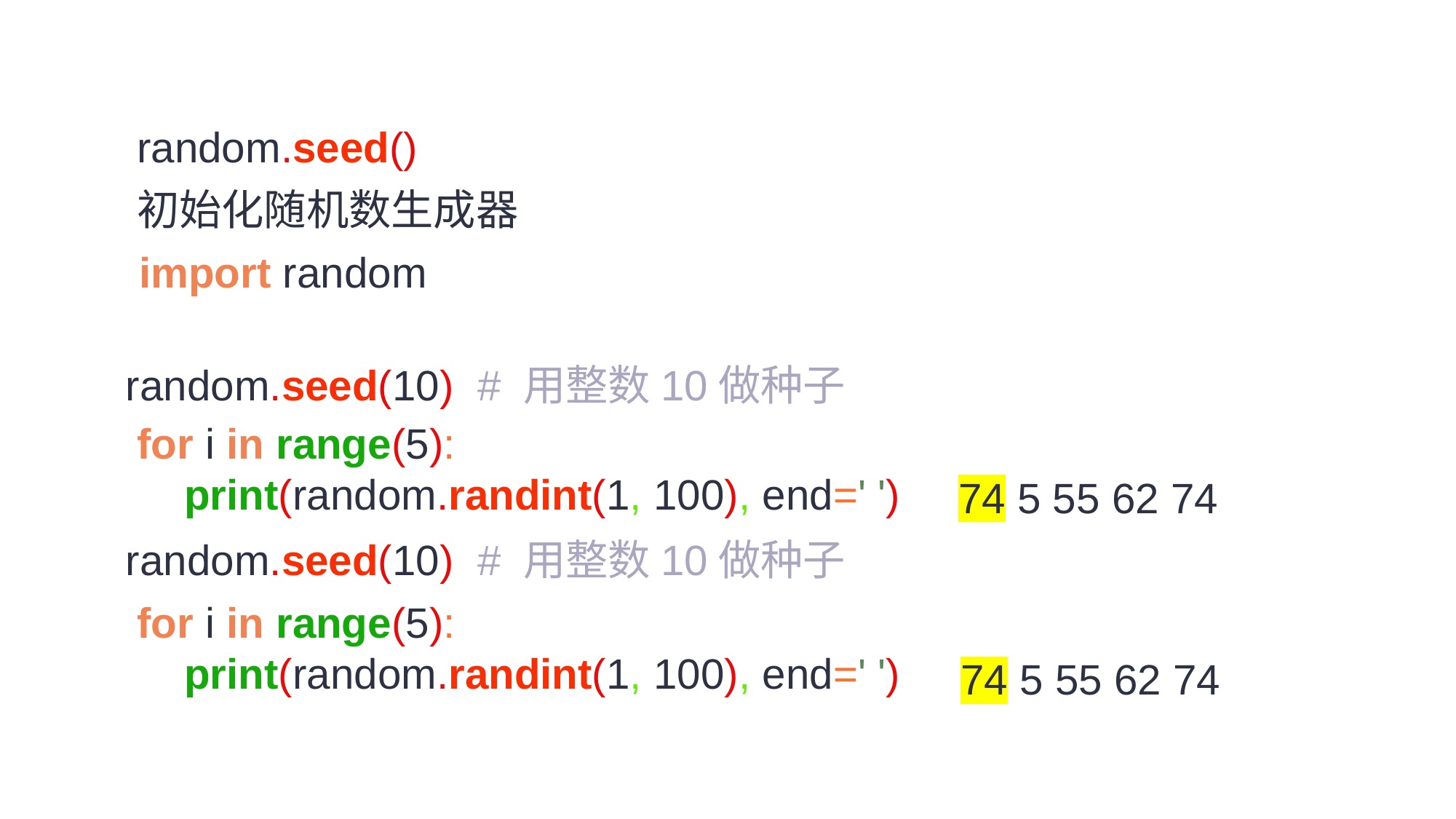

random.seed()
初始化随机数生成器
import random
random.seed(10)  # 用整数10做种子
for i in range(5):
    print(random.randint(1, 100), end=' ')
74 5 55 62 74
random.seed(10)  # 用整数10做种子
for i in range(5):
    print(random.randint(1, 100), end=' ')
74 5 55 62 74